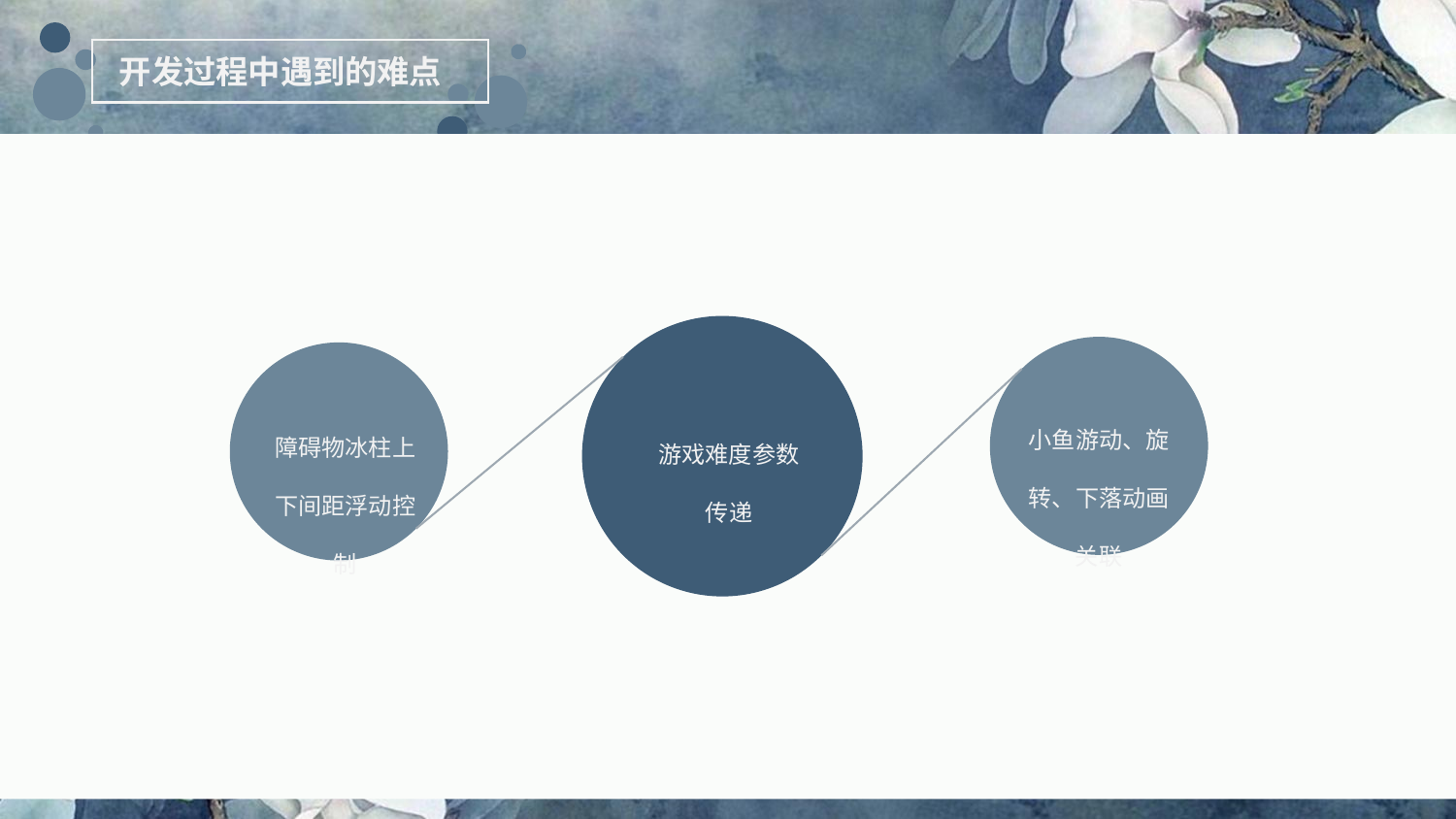

# 开发过程中遇到的难点

游戏难度参数传递

小鱼游动、旋转、下落动画关联

障碍物冰柱上下间距浮动控制